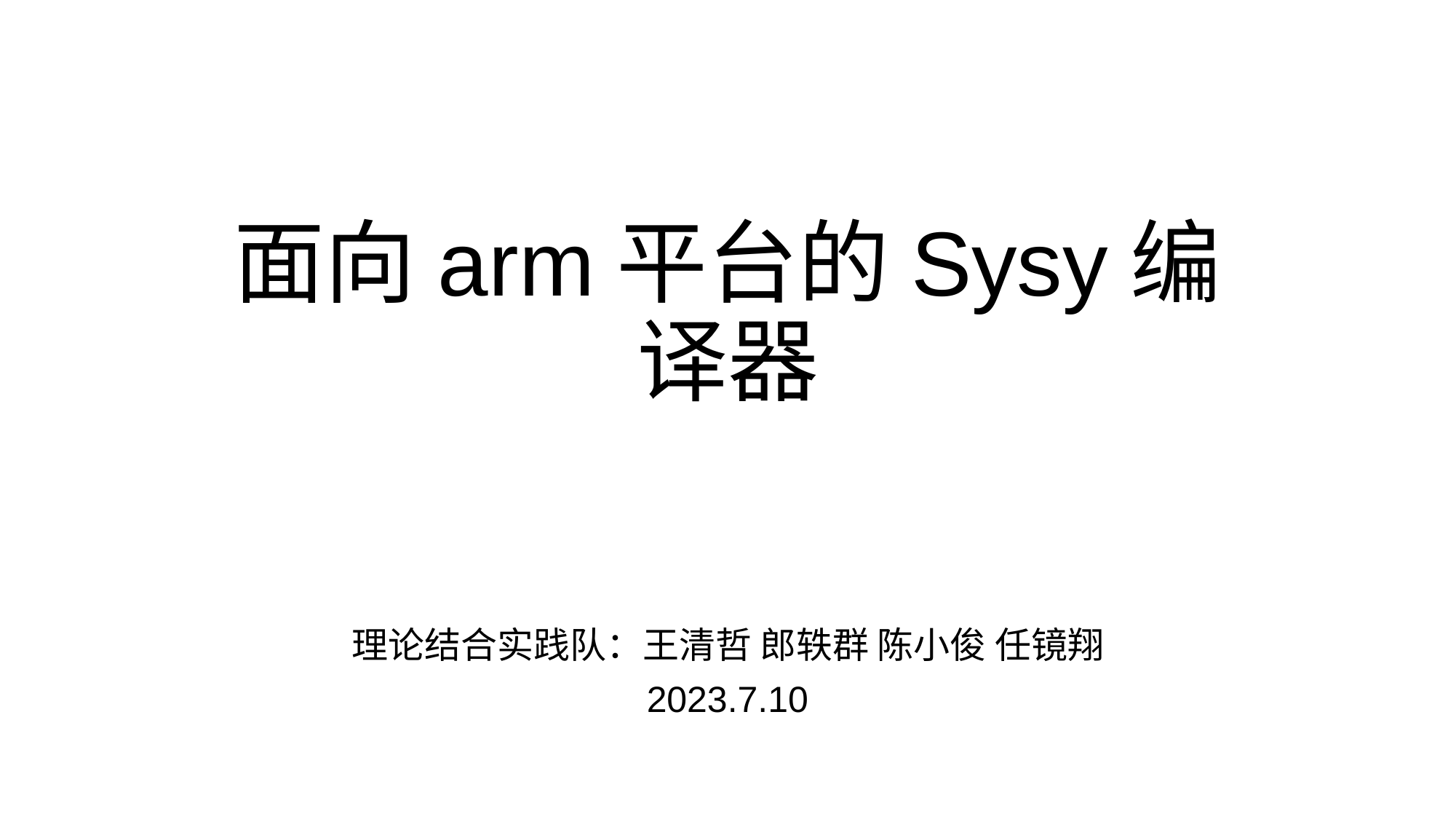

# 面向arm平台的Sysy编译器
理论结合实践队：王清哲 郎轶群 陈小俊 任镜翔
2023.7.10